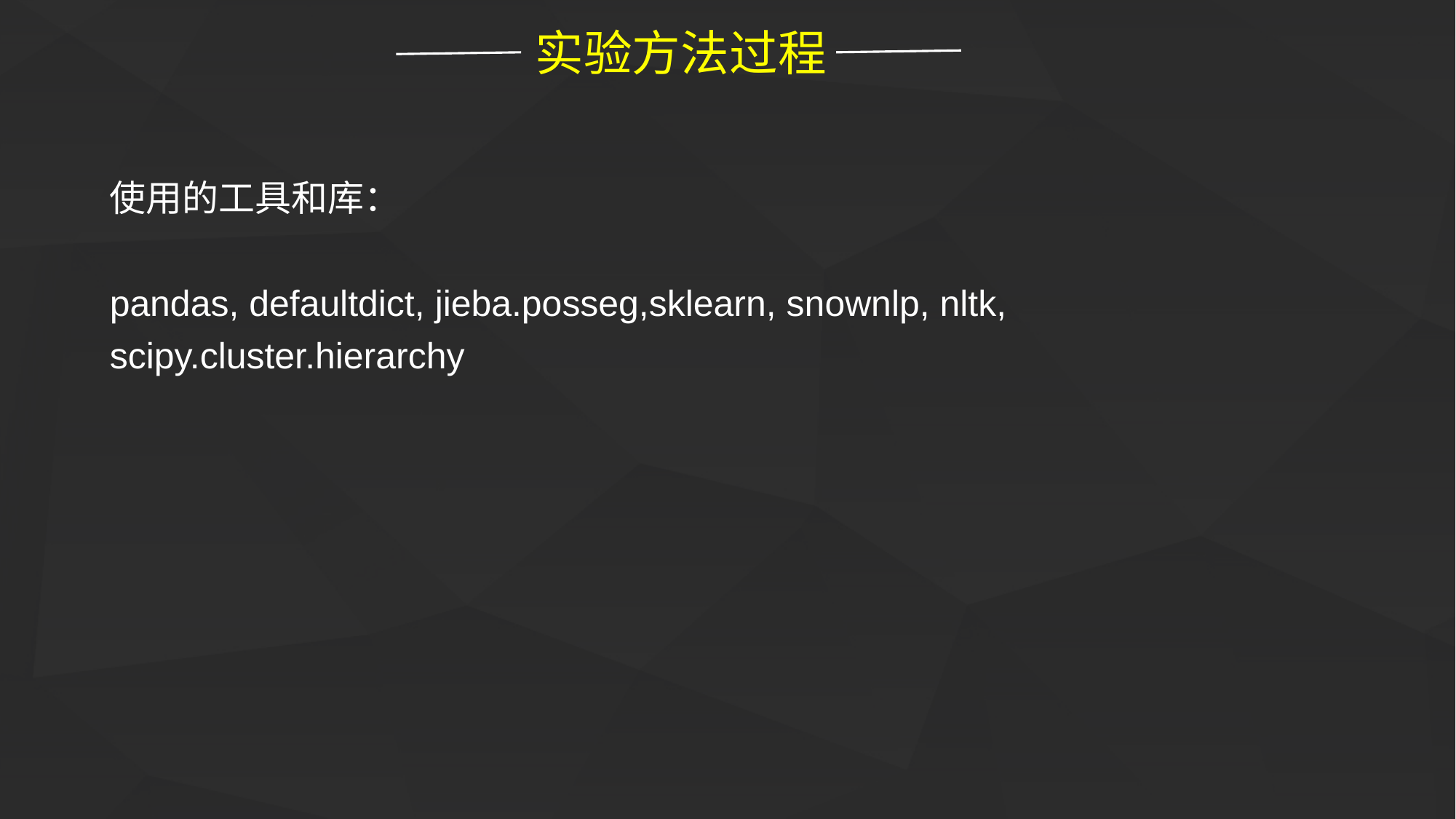

实验方法过程
使用的工具和库：

pandas, defaultdict, jieba.posseg,sklearn, snownlp, nltk,
scipy.cluster.hierarchy